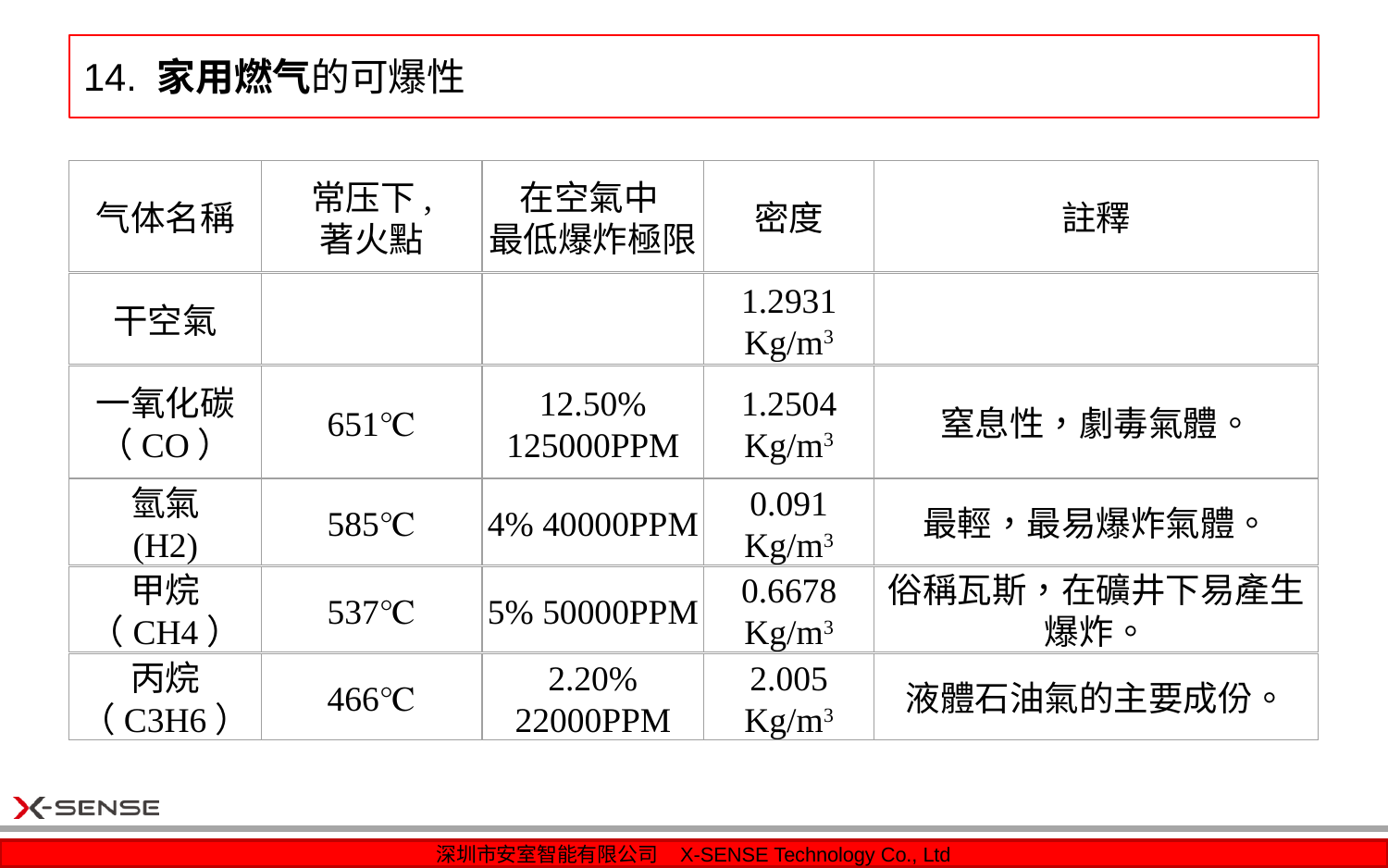

# 14. 家用燃气的可爆性

气体名稱

常压下,
著火點

在空氣中
最低爆炸極限

密度

註釋

干空氣

1.2931
Kg/m3

一氧化碳
（CO）

651℃

12.50% 125000PPM

1.2504
Kg/m3

窒息性，劇毒氣體。

氫氣
(H2)

585℃

4% 40000PPM

0.091
Kg/m3

最輕，最易爆炸氣體。

甲烷
（CH4）

537℃

5% 50000PPM

0.6678
Kg/m3

俗稱瓦斯，在礦井下易產生爆炸。

丙烷
（C3H6）

466℃

2.20% 22000PPM

2.005
Kg/m3

液體石油氣的主要成份。